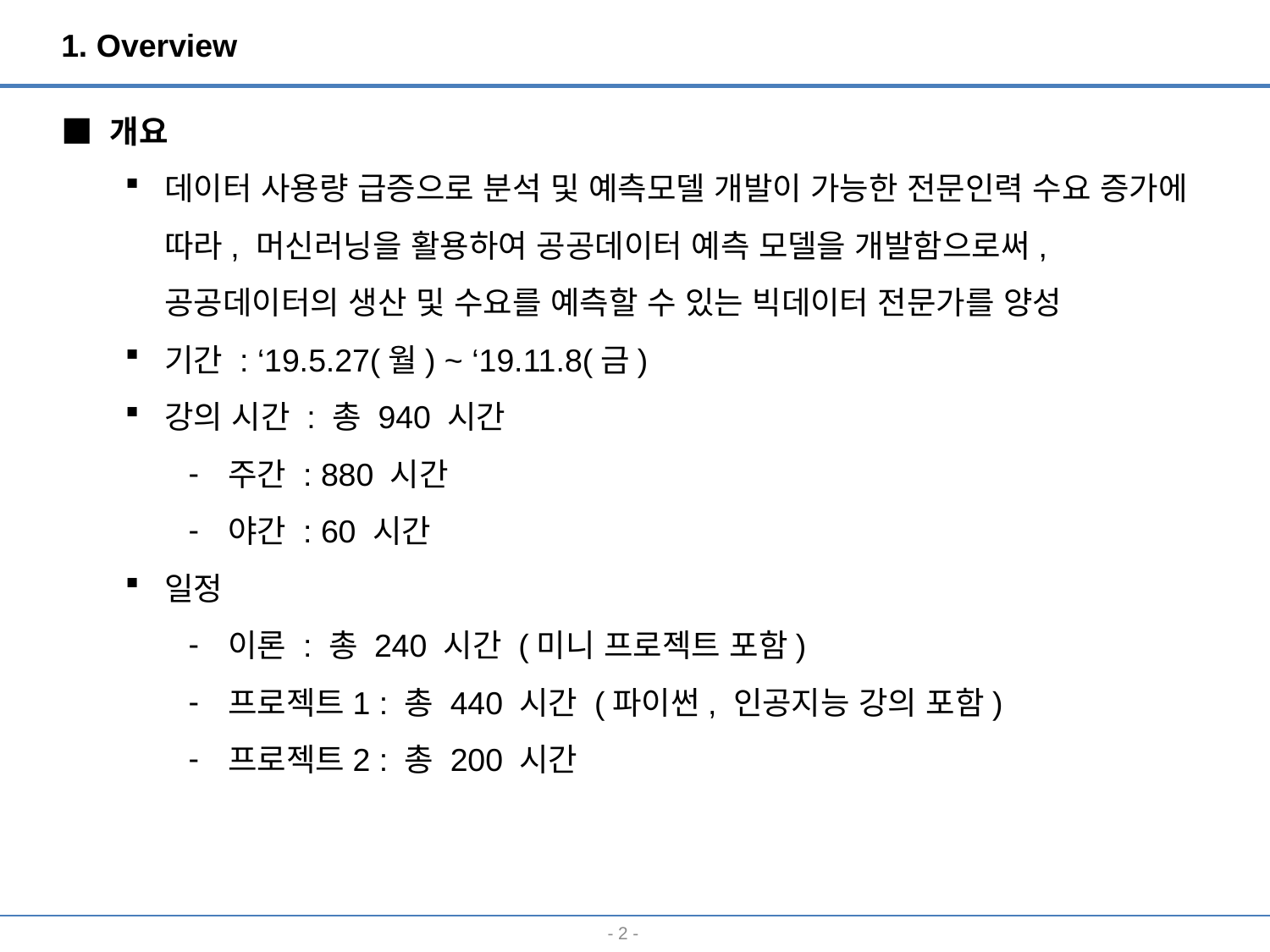

1. Overview
■ 개요
데이터 사용량 급증으로 분석 및 예측모델 개발이 가능한 전문인력 수요 증가에 따라, 머신러닝을 활용하여 공공데이터 예측 모델을 개발함으로써, 공공데이터의 생산 및 수요를 예측할 수 있는 빅데이터 전문가를 양성
기간 : ‘19.5.27(월) ~ ‘19.11.8(금)
강의 시간 : 총 940 시간
주간 : 880 시간
야간 : 60 시간
일정
이론 : 총 240 시간 (미니 프로젝트 포함)
프로젝트1 : 총 440 시간 (파이썬, 인공지능 강의 포함)
프로젝트2 : 총 200 시간
- 2 -